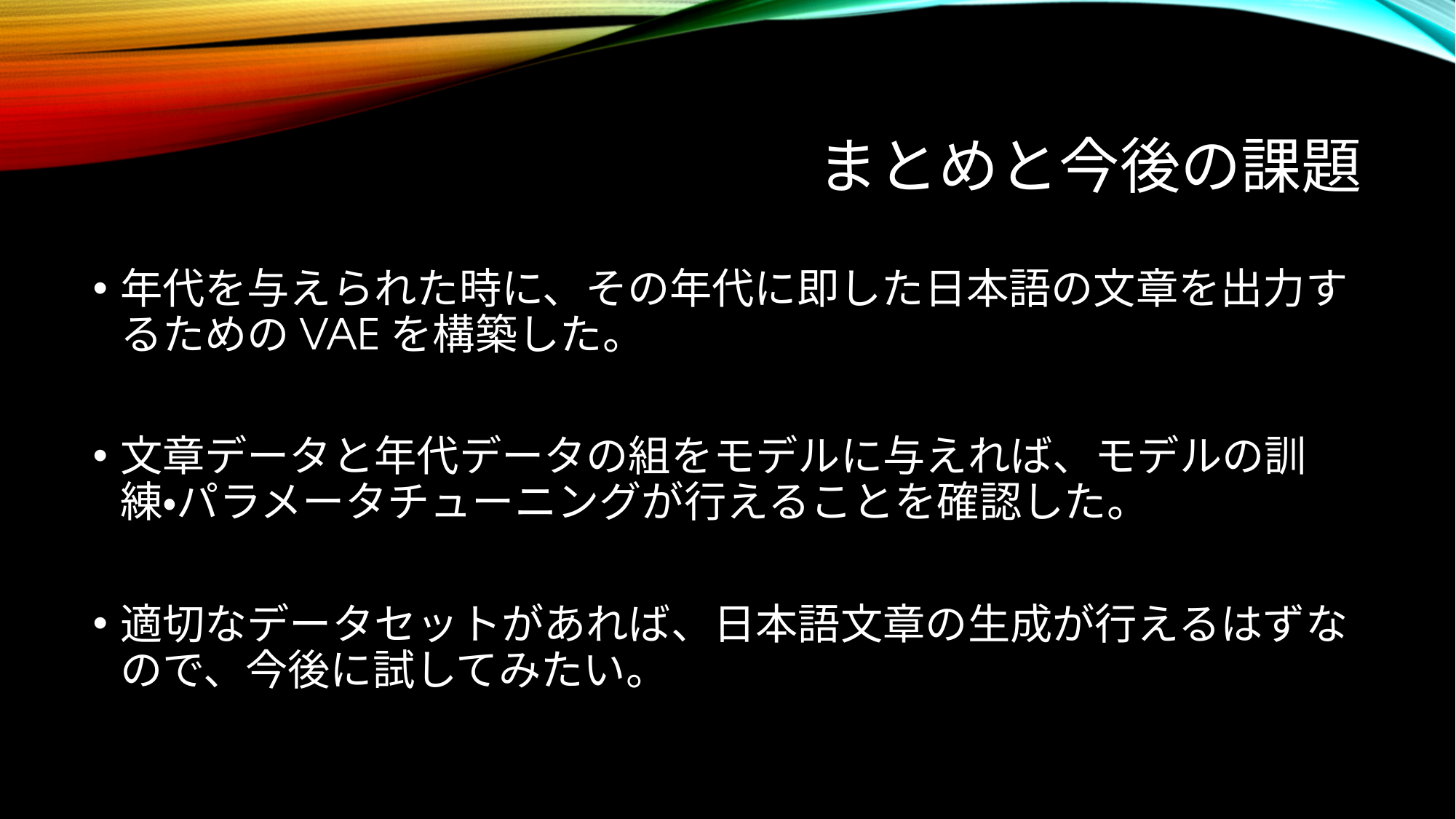

# まとめと今後の課題
年代を与えられた時に、その年代に即した日本語の文章を出力するためのVAEを構築した。

文章データと年代データの組をモデルに与えれば、モデルの訓練・パラメータチューニングが行えることを確認した。

適切なデータセットがあれば、日本語文章の生成が行えるはずなので、今後に試してみたい。